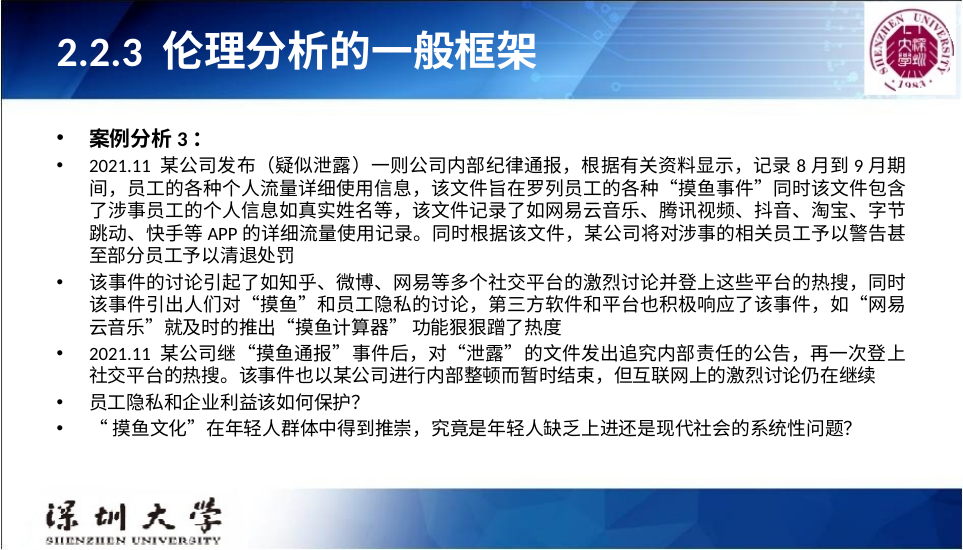

# 2.2.3 伦理分析的一般框架
案例分析3：
2021.11 某公司发布（疑似泄露）一则公司内部纪律通报，根据有关资料显示，记录8月到9月期间，员工的各种个人流量详细使用信息，该文件旨在罗列员工的各种“摸鱼事件”同时该文件包含了涉事员工的个人信息如真实姓名等，该文件记录了如网易云音乐、腾讯视频、抖音、淘宝、字节跳动、快手等APP的详细流量使用记录。同时根据该文件，某公司将对涉事的相关员工予以警告甚至部分员工予以清退处罚
该事件的讨论引起了如知乎、微博、网易等多个社交平台的激烈讨论并登上这些平台的热搜，同时该事件引出人们对“摸鱼”和员工隐私的讨论，第三方软件和平台也积极响应了该事件，如“网易云音乐”就及时的推出“摸鱼计算器” 功能狠狠蹭了热度
2021.11 某公司继“摸鱼通报”事件后，对“泄露”的文件发出追究内部责任的公告，再一次登上社交平台的热搜。该事件也以某公司进行内部整顿而暂时结束，但互联网上的激烈讨论仍在继续
员工隐私和企业利益该如何保护？
“摸鱼文化”在年轻人群体中得到推崇，究竟是年轻人缺乏上进还是现代社会的系统性问题？

31